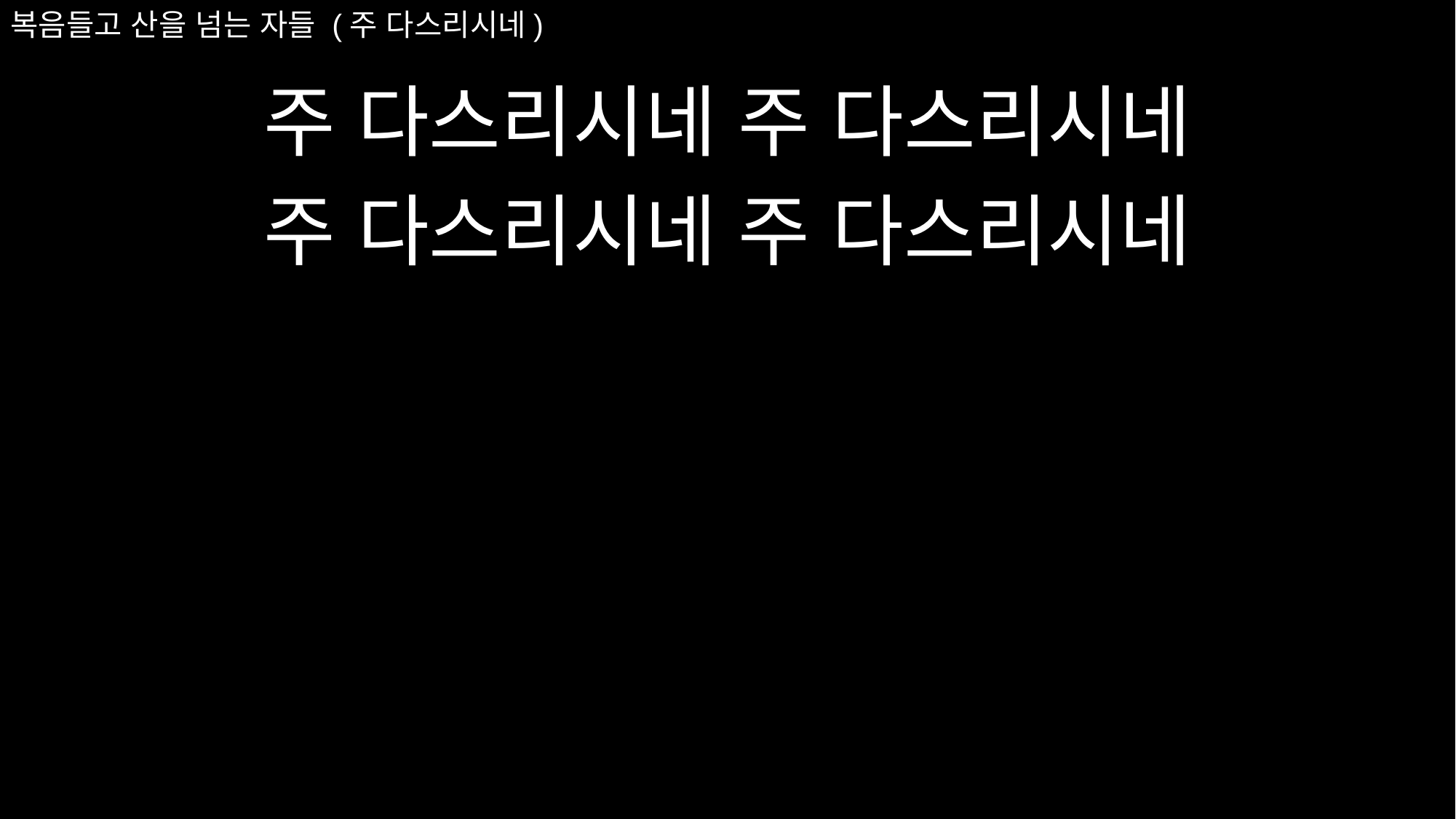

주 다스리시네 주 다스리시네
주 다스리시네 주 다스리시네

# 복음들고 산을 넘는 자들 (주 다스리시네)